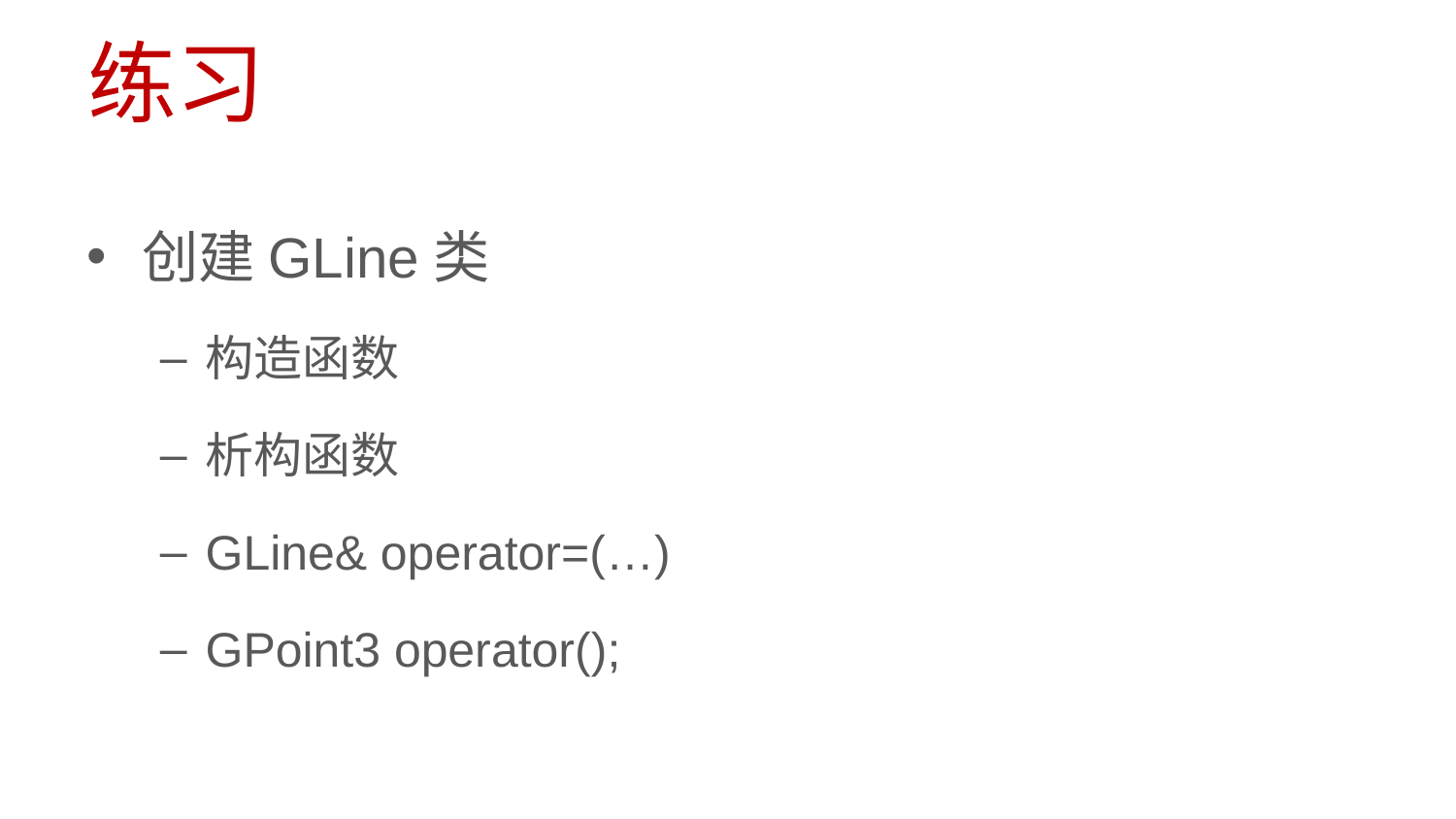

# 练习
创建GLine类
构造函数
析构函数
GLine& operator=(…)
GPoint3 operator();